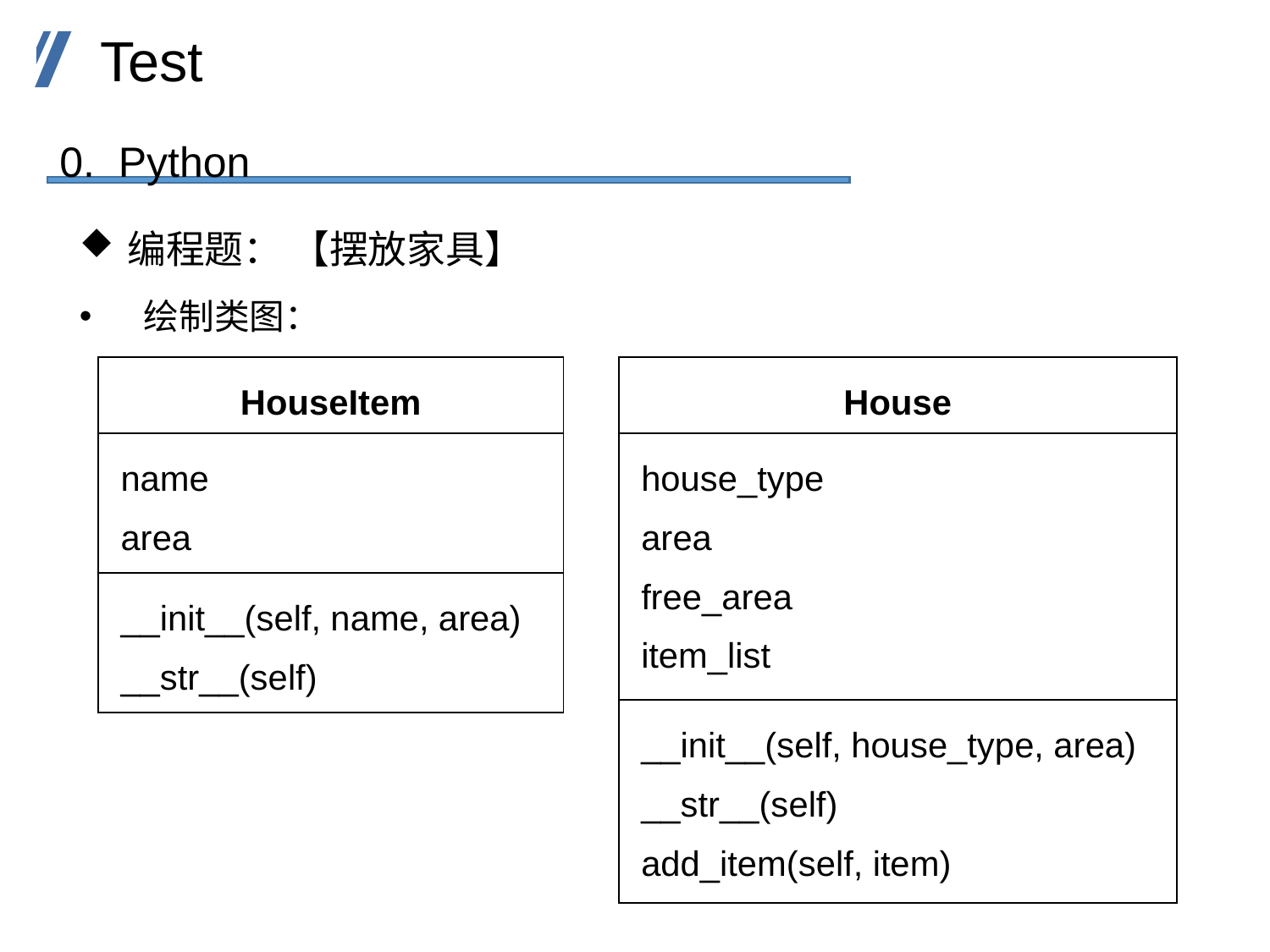

Test
0.  Python

编程题： 【摆放家具】
 绘制类图：
| HouseItem |
| --- |
| name area |
| \_\_init\_\_(self, name, area) \_\_str\_\_(self) |
| House |
| --- |
| house\_type area free\_area item\_list |
| \_\_init\_\_(self, house\_type, area) \_\_str\_\_(self) add\_item(self, item) |